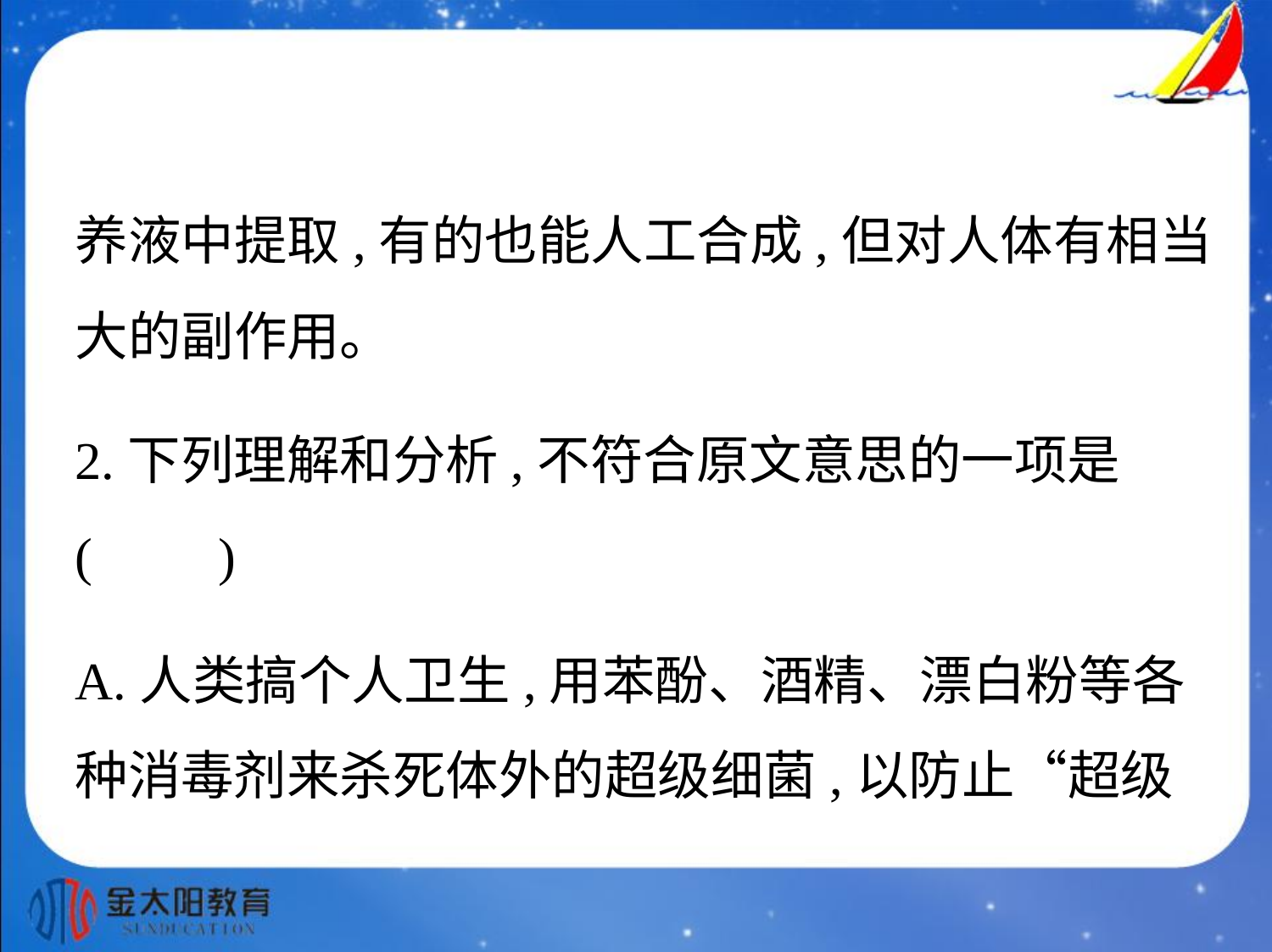

养液中提取,有的也能人工合成,但对人体有相当
大的副作用。
2.下列理解和分析,不符合原文意思的一项是
(　    )
A.人类搞个人卫生,用苯酚、酒精、漂白粉等各
种消毒剂来杀死体外的超级细菌,以防止“超级